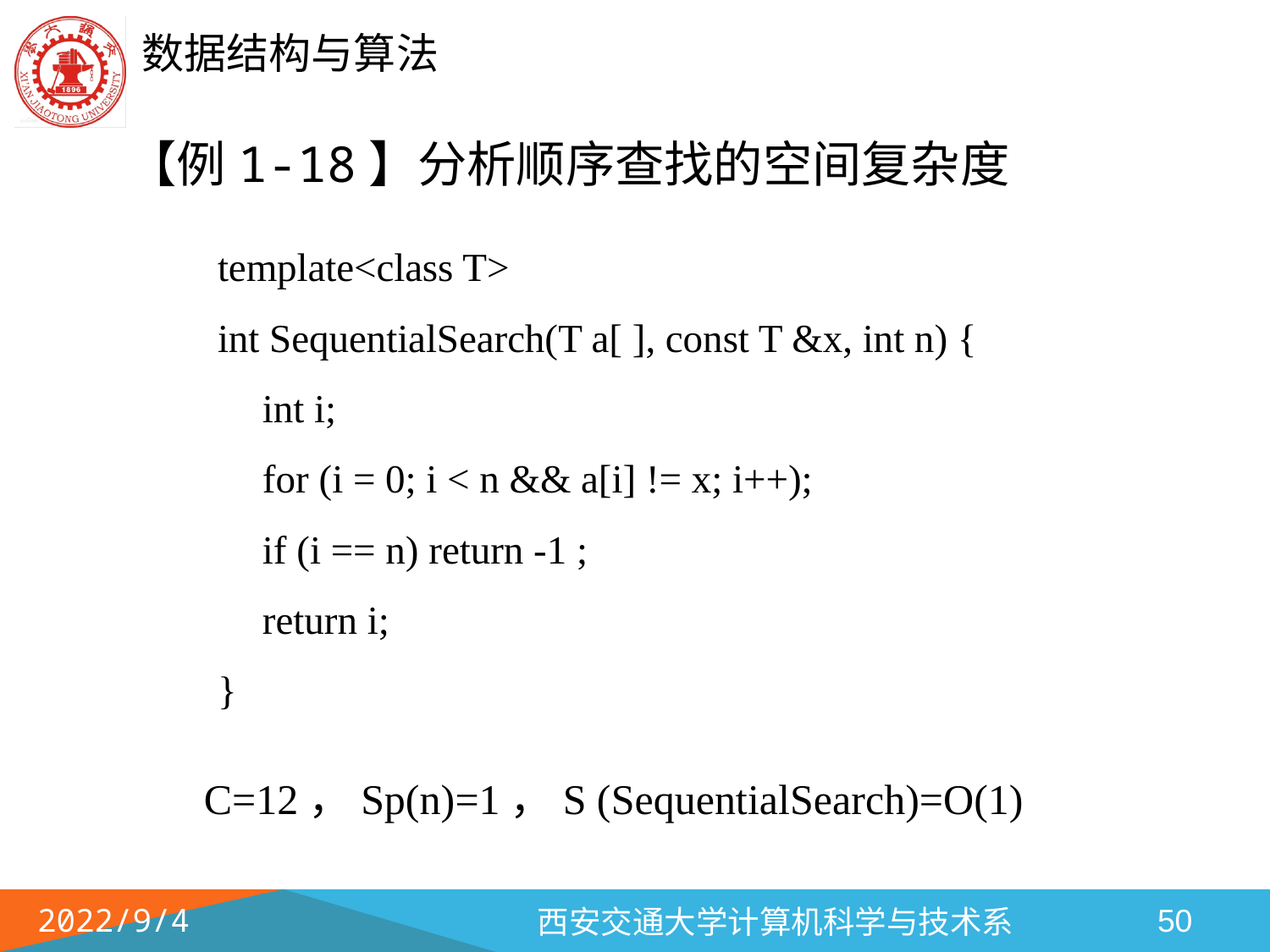

# 【例1-18】分析顺序查找的空间复杂度
template<class T>
int SequentialSearch(T a[ ], const T &x, int n) {
	int i;
	for (i = 0; i < n && a[i] != x; i++);
	if (i == n) return -1 ;
	return i;
}

C=12，Sp(n)=1，S (SequentialSearch)=O(1)